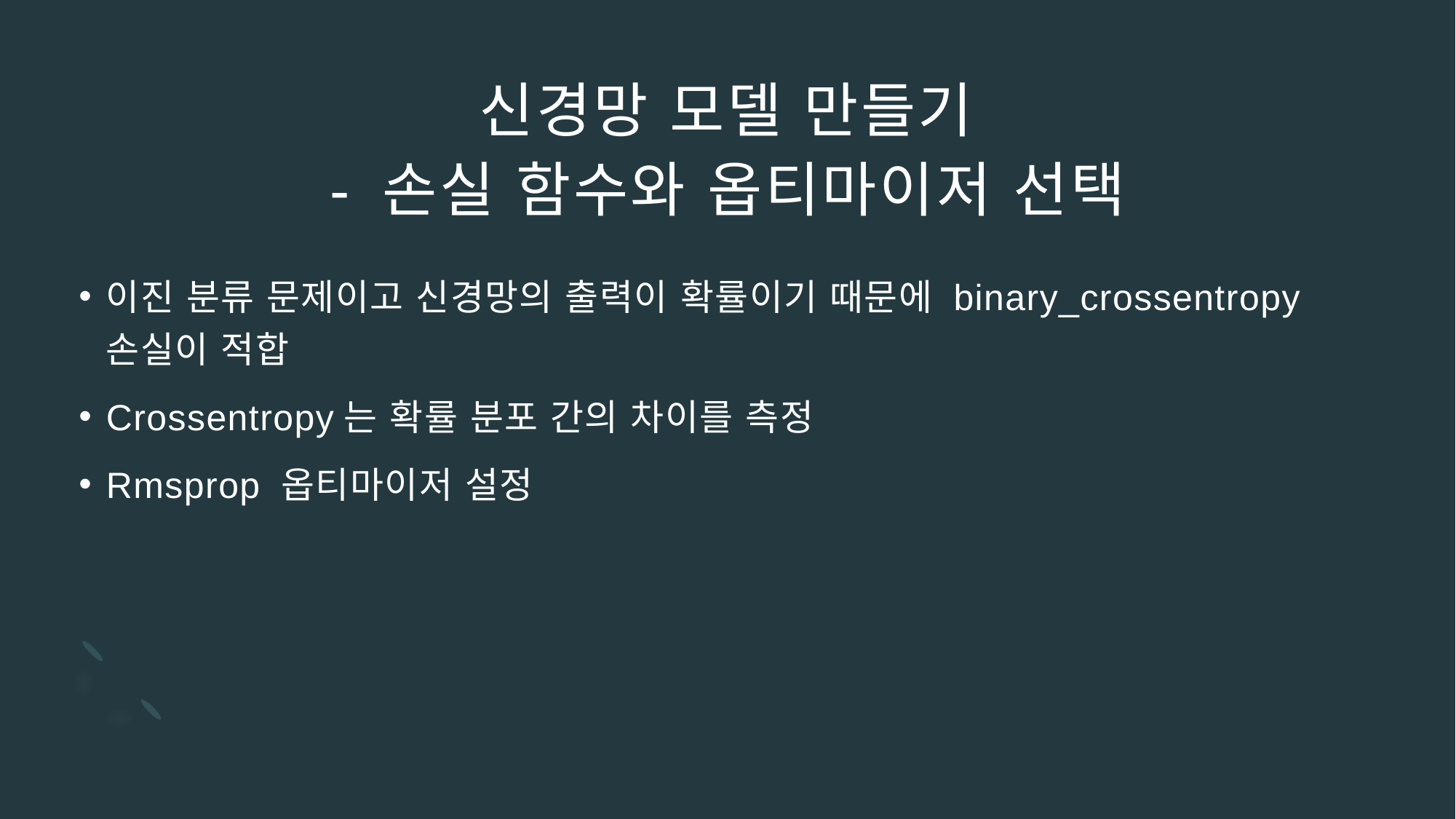

# 신경망 모델 만들기 - 손실 함수와 옵티마이저 선택

이진 분류 문제이고 신경망의 출력이 확률이기 때문에 binary_crossentropy손실이 적합
Crossentropy는 확률 분포 간의 차이를 측정
Rmsprop 옵티마이저 설정